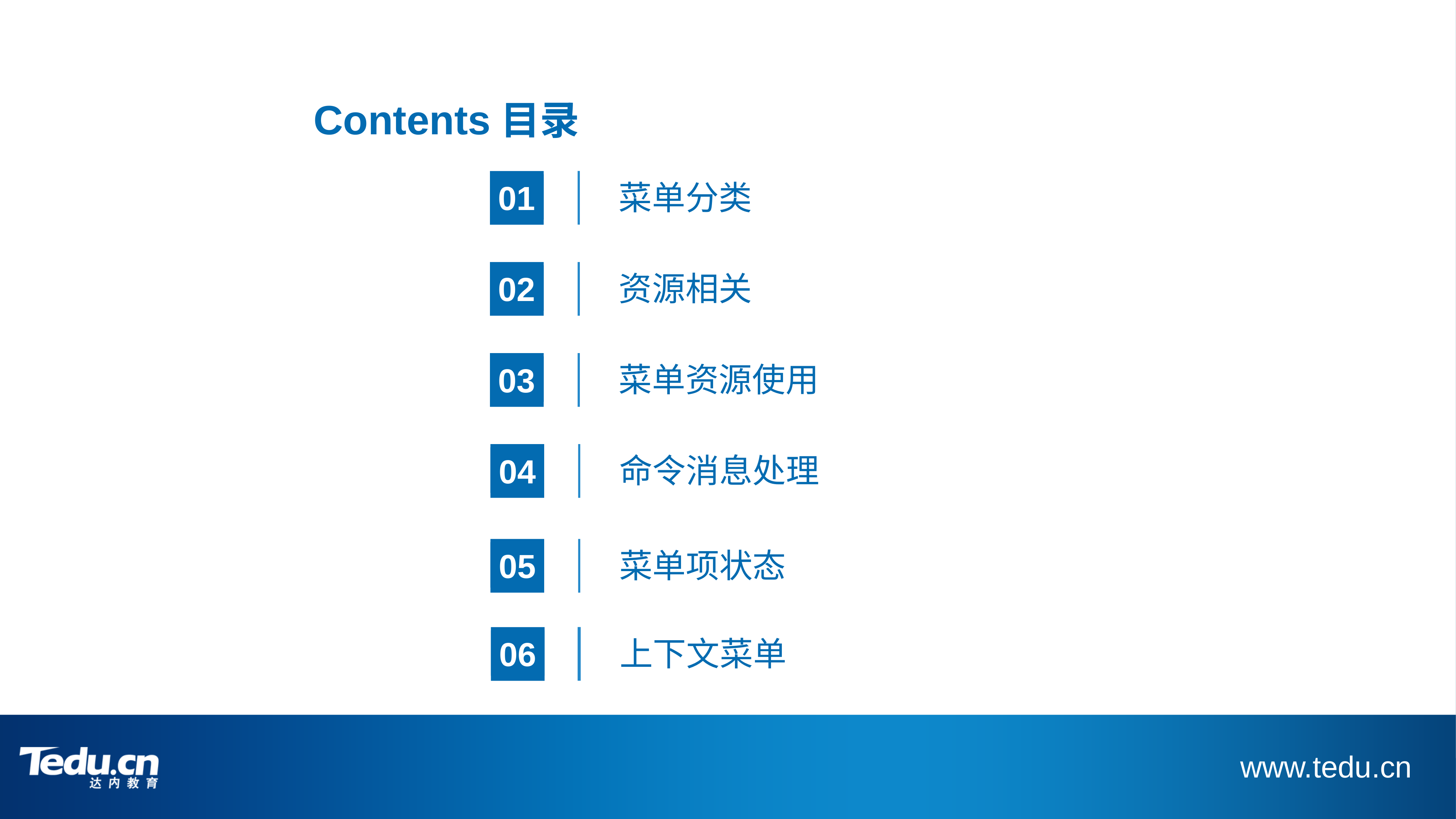

01
菜单分类

02
资源相关

03
菜单资源使用

04
命令消息处理

05
菜单项状态

06
上下文菜单